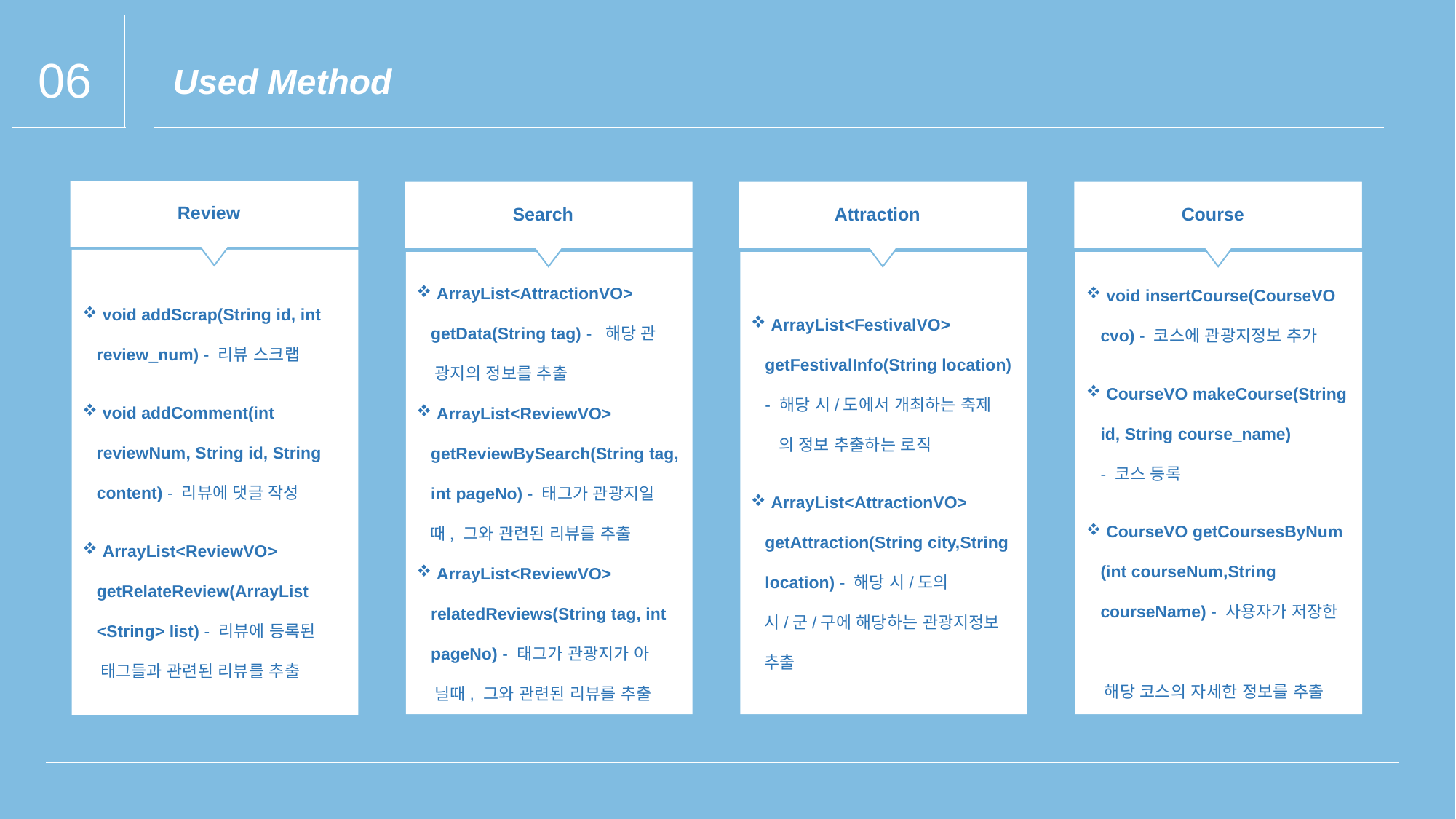

06
Used Method
Review
Search
Attraction
Course
 void addScrap(String id, int
   review_num) - 리뷰 스크랩

 void addComment(int
   reviewNum, String id, String
   content) - 리뷰에 댓글 작성

 ArrayList<ReviewVO>
   getRelateReview(ArrayList
   <String> list) - 리뷰에 등록된
   태그들과 관련된 리뷰를 추출
 ArrayList<AttractionVO>
   getData(String tag) -  해당 관
   광지의 정보를 추출
 ArrayList<ReviewVO>
   getReviewBySearch(String tag,
   int pageNo) - 태그가 관광지일
  때, 그와 관련된 리뷰를 추출
 ArrayList<ReviewVO>
   relatedReviews(String tag, int
   pageNo) - 태그가 관광지가 아
   닐때, 그와 관련된 리뷰를 추출
 ArrayList<FestivalVO>
   getFestivalInfo(String location)
   - 해당 시/도에서 개최하는 축제
     의 정보 추출하는 로직

 ArrayList<AttractionVO>
   getAttraction(String city,String
   location) - 해당 시/도의
  시/군/구에 해당하는 관광지정보
  추출
 void insertCourse(CourseVO
   cvo) - 코스에 관광지정보 추가

 CourseVO makeCourse(String
   id, String course_name)
   - 코스 등록

 CourseVO getCoursesByNum
   (int courseNum,String
   courseName) - 사용자가 저장한
   해당 코스의 자세한 정보를 추출